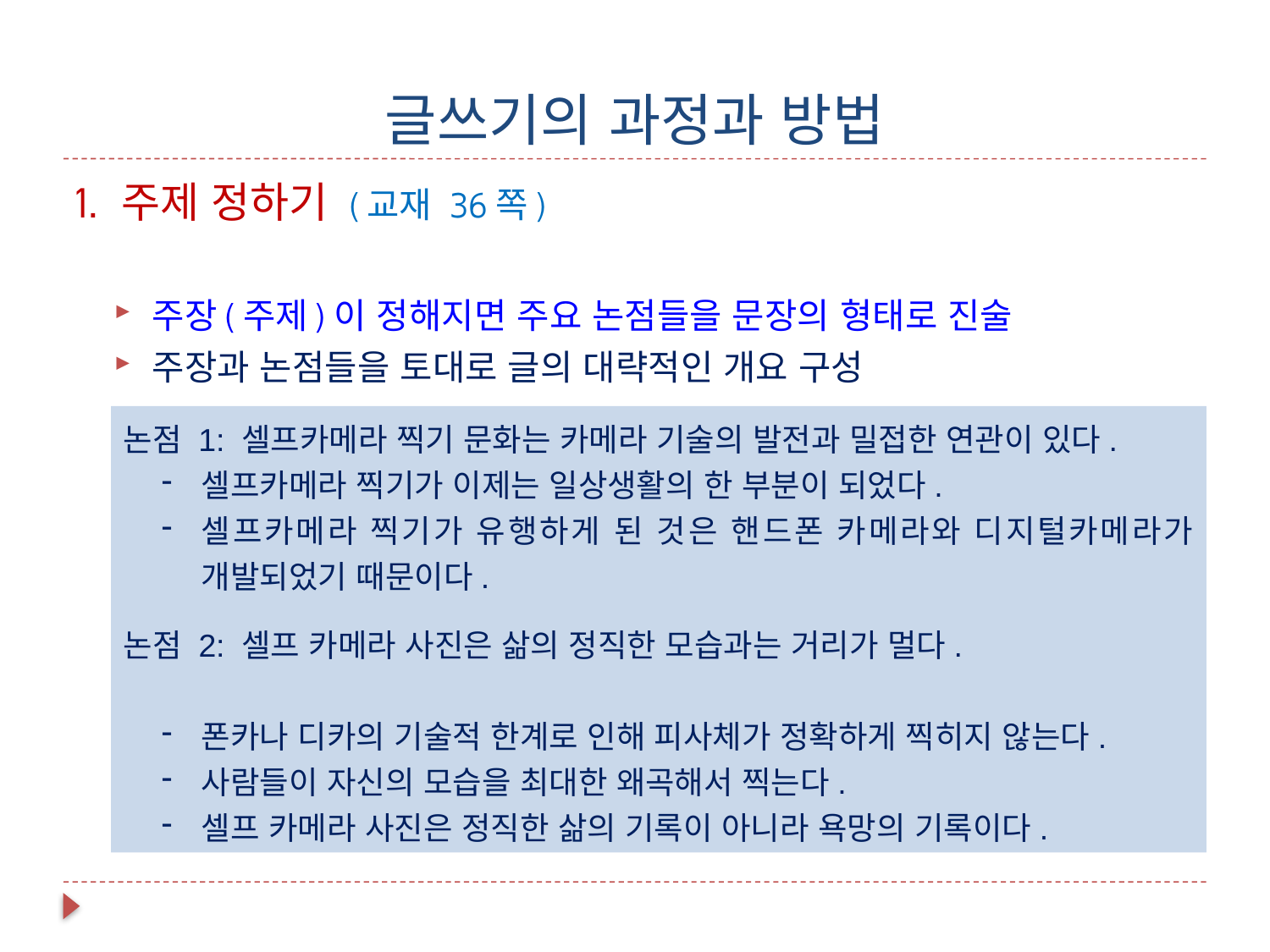

# 글쓰기의 과정과 방법
1. 주제 정하기 (교재 36쪽)

주장(주제)이 정해지면 주요 논점들을 문장의 형태로 진술
주장과 논점들을 토대로 글의 대략적인 개요 구성

논점 1: 셀프카메라 찍기 문화는 카메라 기술의 발전과 밀접한 연관이 있다.
셀프카메라 찍기가 이제는 일상생활의 한 부분이 되었다.
셀프카메라 찍기가 유행하게 된 것은 핸드폰 카메라와 디지털카메라가 개발되었기 때문이다.

논점 2: 셀프 카메라 사진은 삶의 정직한 모습과는 거리가 멀다.
폰카나 디카의 기술적 한계로 인해 피사체가 정확하게 찍히지 않는다.
사람들이 자신의 모습을 최대한 왜곡해서 찍는다.
셀프 카메라 사진은 정직한 삶의 기록이 아니라 욕망의 기록이다.